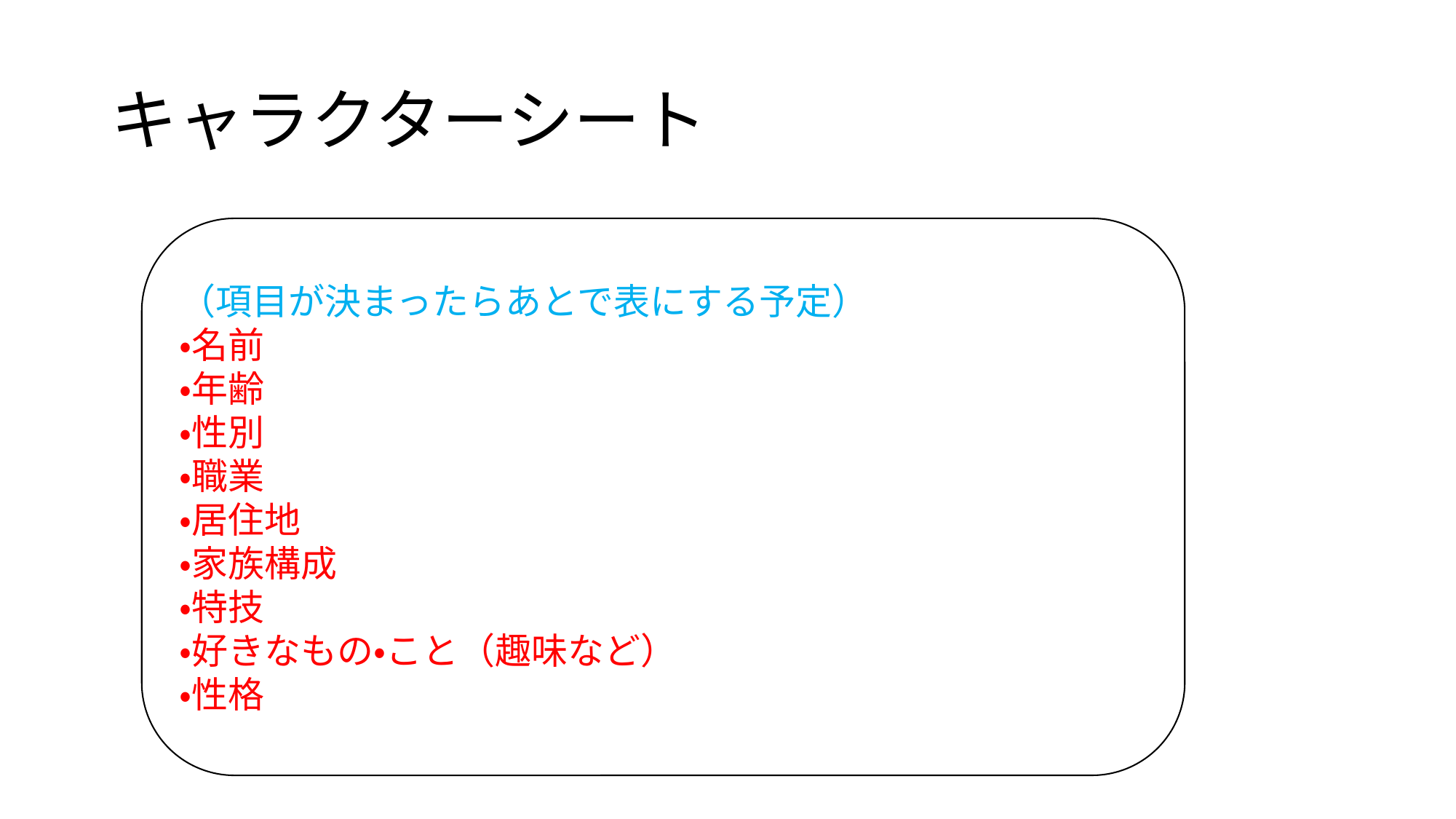

# キャラクターシート
（項目が決まったらあとで表にする予定）
・名前
・年齢
・性別
・職業
・居住地
・家族構成
・特技
・好きなもの・こと（趣味など）
・性格